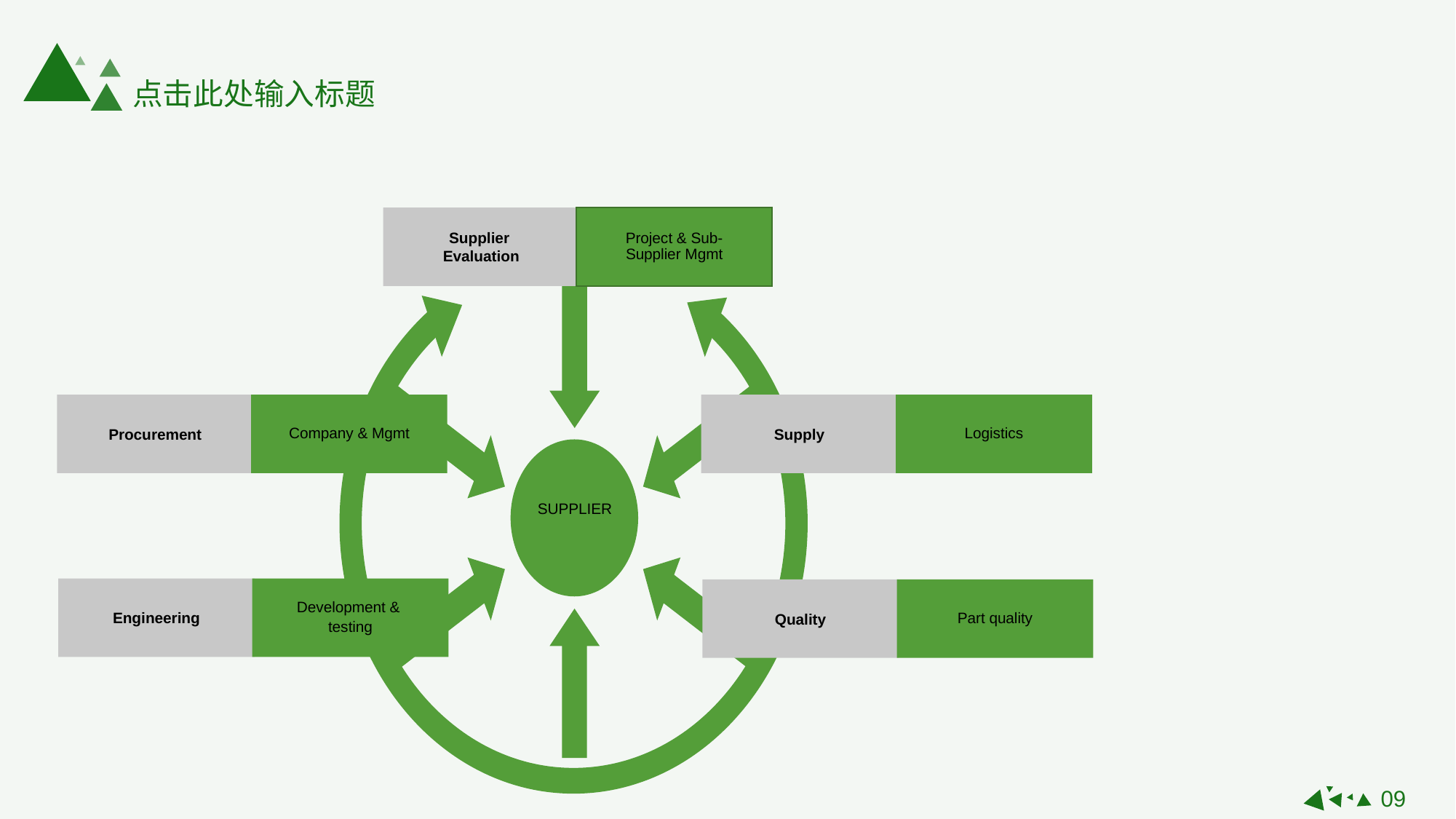

点击此处输入标题

Supplier
Evaluation
Project & Sub-
Supplier Mgmt

Procurement
Company & Mgmt
Supply
Logistics

SUPPLIER
SUPPLIER

Engineering
Development &
testing
Quality
Part quality

09